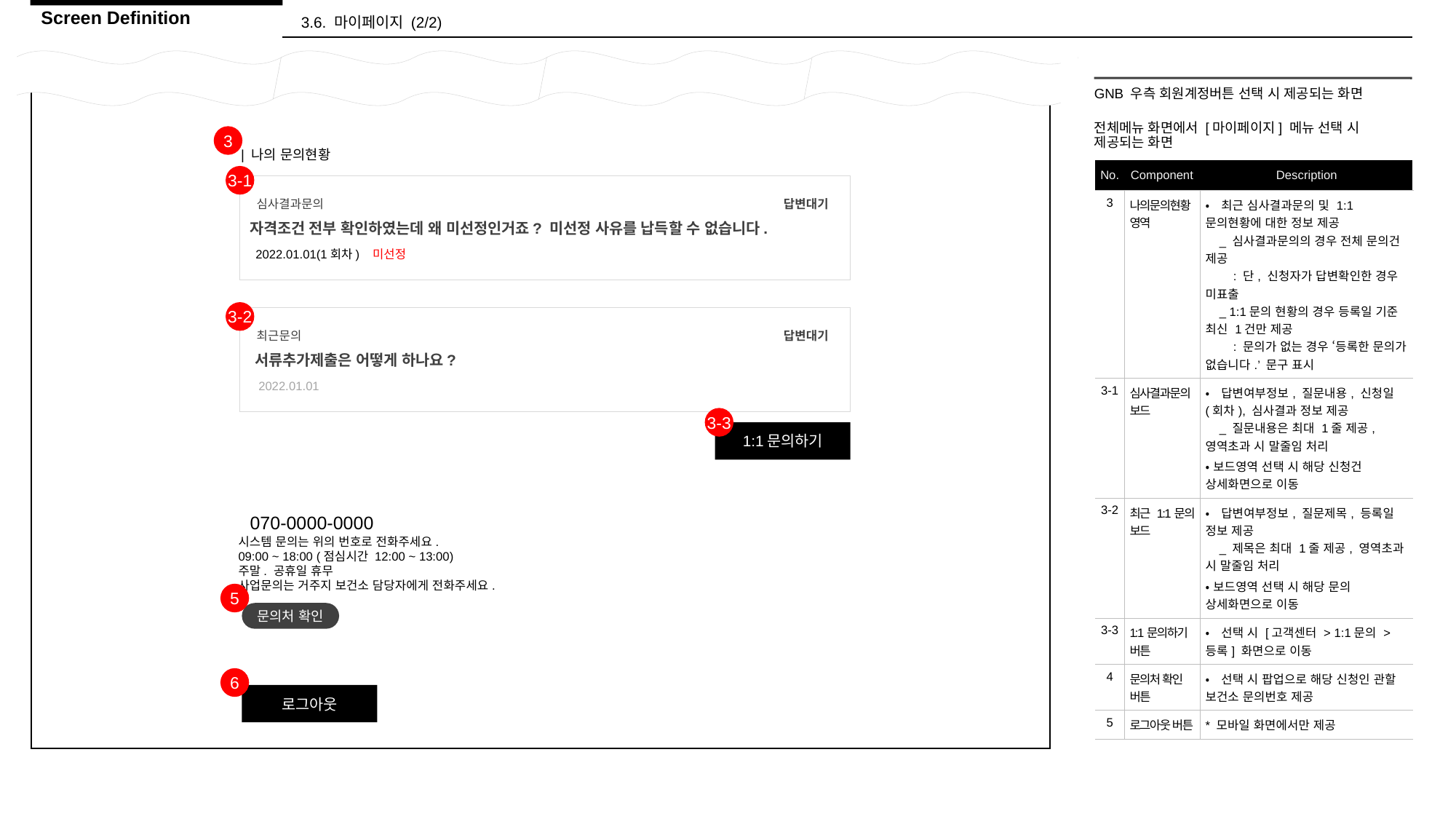

Screen Definition
3.6. 마이페이지 (2/2)

GNB 우측 회원계정버튼 선택 시 제공되는 화면
전체메뉴 화면에서 [마이페이지] 메뉴 선택 시 제공되는 화면
3
| 나의 문의현황
| No. | Component | Description |
| --- | --- | --- |
| 3 | 나의문의현황 영역 | •최근 심사결과문의 및 1:1문의현황에 대한 정보 제공 \_ 심사결과문의의 경우 전체 문의건 제공 : 단, 신청자가 답변확인한 경우 미표출 \_ 1:1문의 현황의 경우 등록일 기준 최신 1건만 제공 : 문의가 없는 경우 ‘등록한 문의가 없습니다.’ 문구 표시 |
| 3-1 | 심사결과문의 보드 | •답변여부정보, 질문내용, 신청일(회차), 심사결과 정보 제공 \_ 질문내용은 최대 1줄 제공, 영역초과 시 말줄임 처리 •보드영역 선택 시 해당 신청건 상세화면으로 이동 |
| 3-2 | 최근 1:1문의 보드 | •답변여부정보, 질문제목, 등록일 정보 제공 \_ 제목은 최대 1줄 제공, 영역초과 시 말줄임 처리 •보드영역 선택 시 해당 문의 상세화면으로 이동 |
| 3-3 | 1:1문의하기 버튼 | •선택 시 [고객센터 > 1:1문의 > 등록] 화면으로 이동 |
| 4 | 문의처 확인 버튼 | •선택 시 팝업으로 해당 신청인 관할 보건소 문의번호 제공 |
| 5 | 로그아웃 버튼 | \* 모바일 화면에서만 제공 |
3-1

심사결과문의
답변대기
자격조건 전부 확인하였는데 왜 미선정인거죠? 미선정 사유를 납득할 수 없습니다.
2022.01.01(1회차)
미선정
3-2

최근문의
답변대기
서류추가제출은 어떻게 하나요?
2022.01.01
3-3
1:1문의하기
070-0000-0000
시스템 문의는 위의 번호로 전화주세요.
09:00 ~ 18:00 (점심시간 12:00 ~ 13:00)
주말. 공휴일 휴무
사업문의는 거주지 보건소 담당자에게 전화주세요.
5
문의처 확인
6
로그아웃